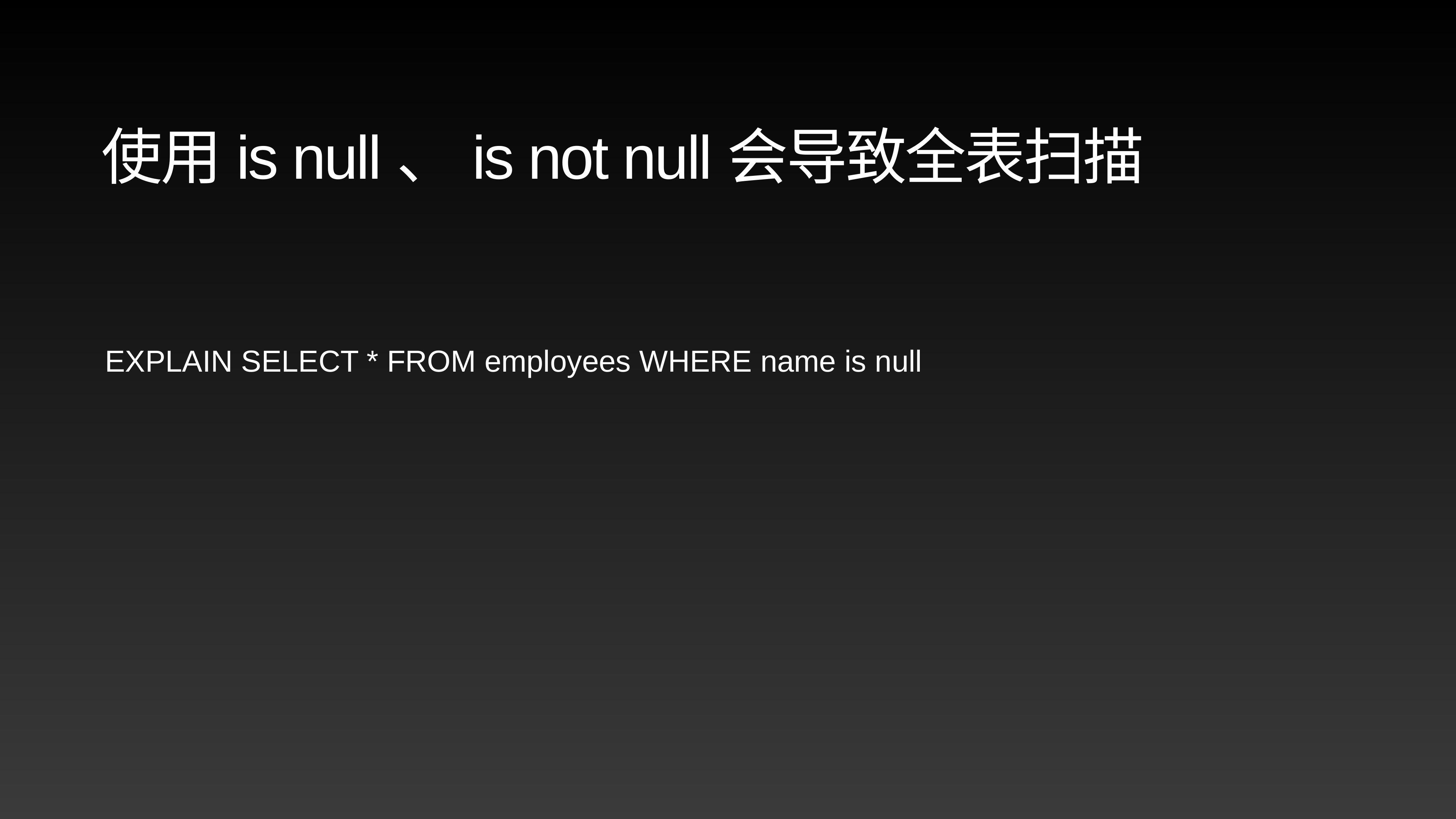

使用is null、is not null会导致全表扫描
EXPLAIN SELECT * FROM employees WHERE name is null